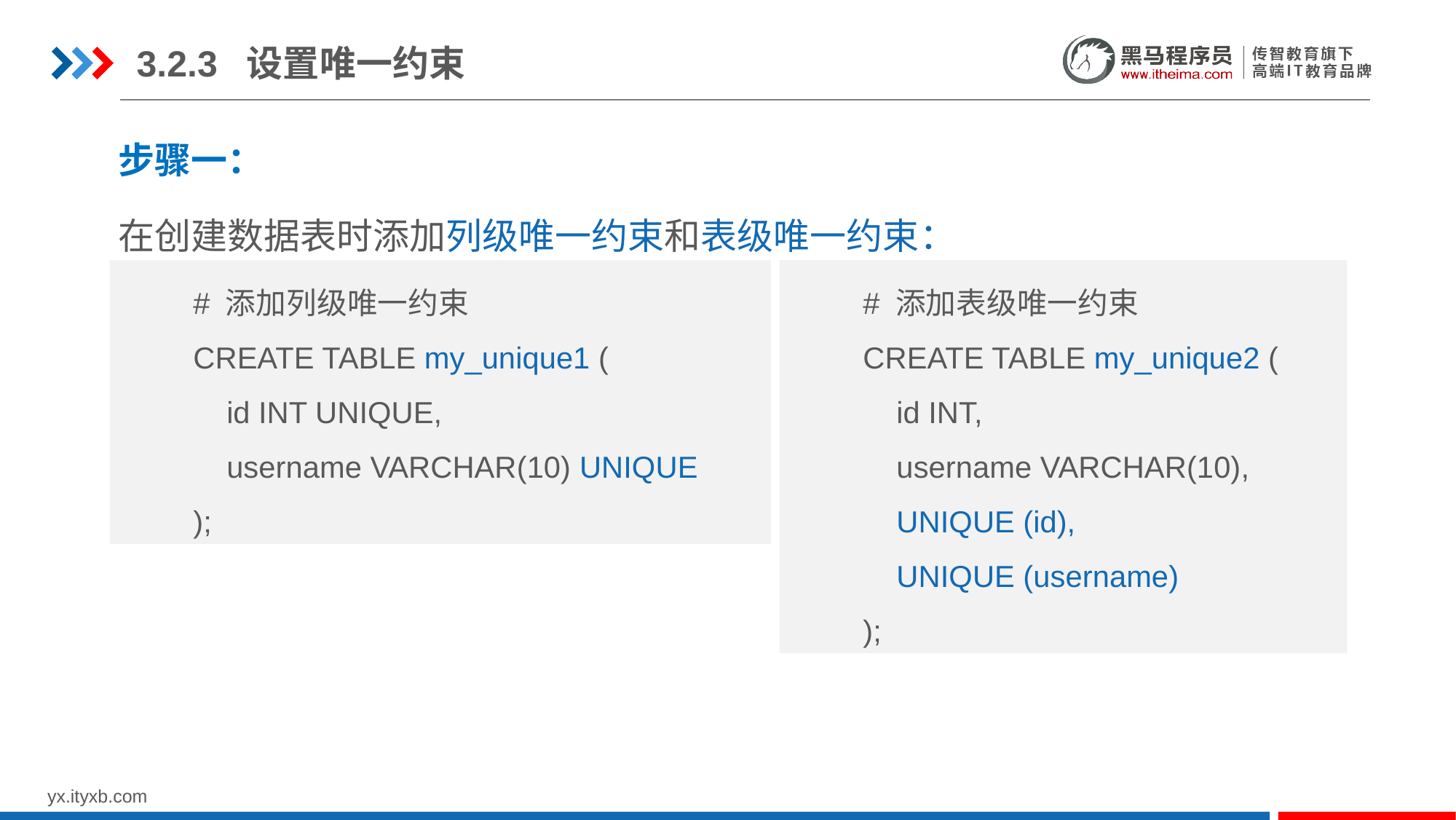

3.2.3  设置唯一约束
步骤一：
在创建数据表时添加列级唯一约束和表级唯一约束：
# 添加表级唯一约束
CREATE TABLE my_unique2 (
    id INT,
    username VARCHAR(10),
    UNIQUE (id),
    UNIQUE (username)
);
# 添加列级唯一约束
CREATE TABLE my_unique1 (
    id INT UNIQUE,
    username VARCHAR(10) UNIQUE
);